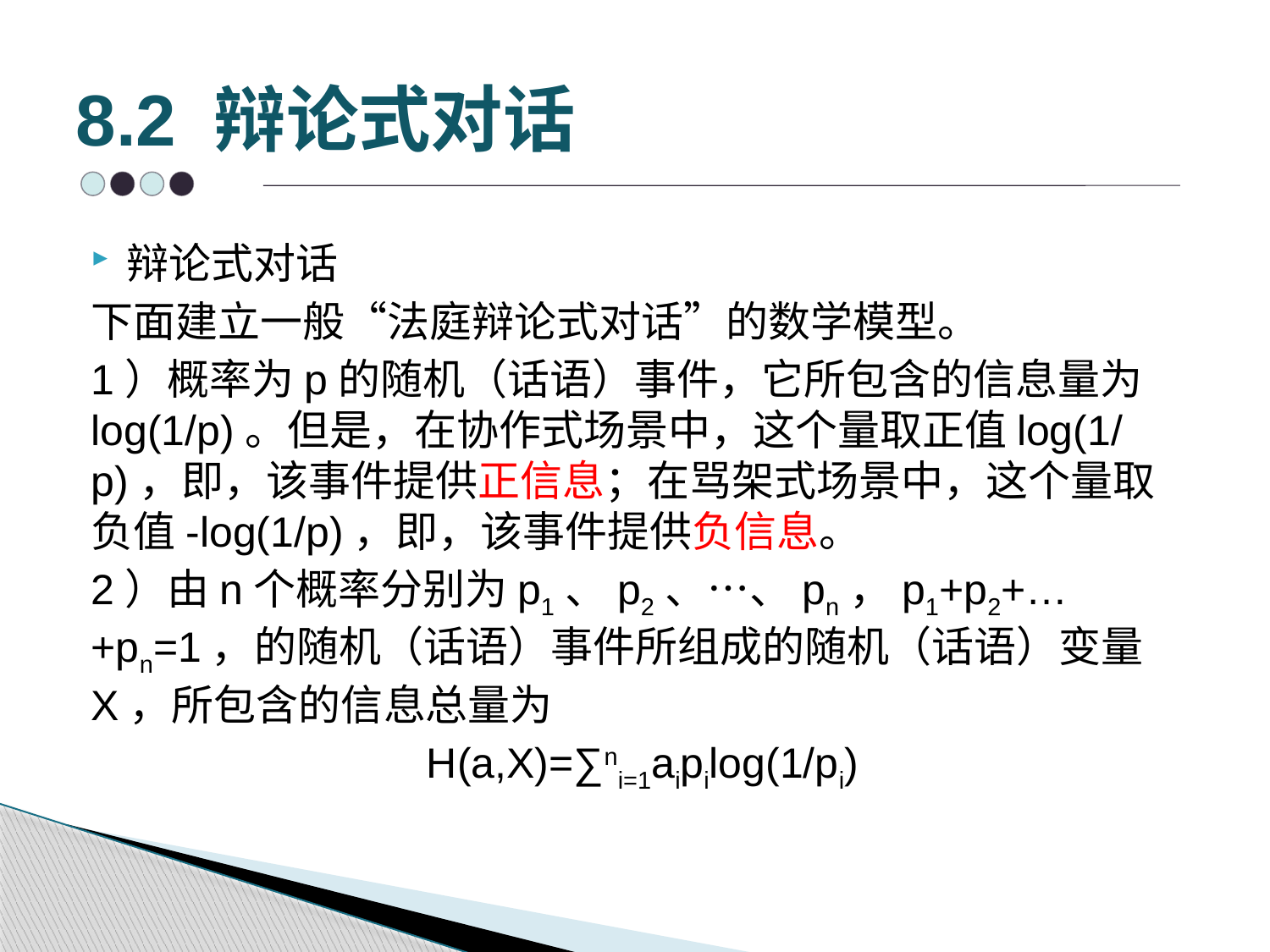

# 8.2 辩论式对话

辩论式对话
下面建立一般“法庭辩论式对话”的数学模型。
1）概率为p的随机（话语）事件，它所包含的信息量为log(1/p)。但是，在协作式场景中，这个量取正值log(1/p)，即，该事件提供正信息；在骂架式场景中，这个量取负值-log(1/p)，即，该事件提供负信息。
2）由n个概率分别为p1、p2、…、pn，p1+p2+…+pn=1，的随机（话语）事件所组成的随机（话语）变量X，所包含的信息总量为
H(a,X)=∑ni=1aipilog(1/pi)